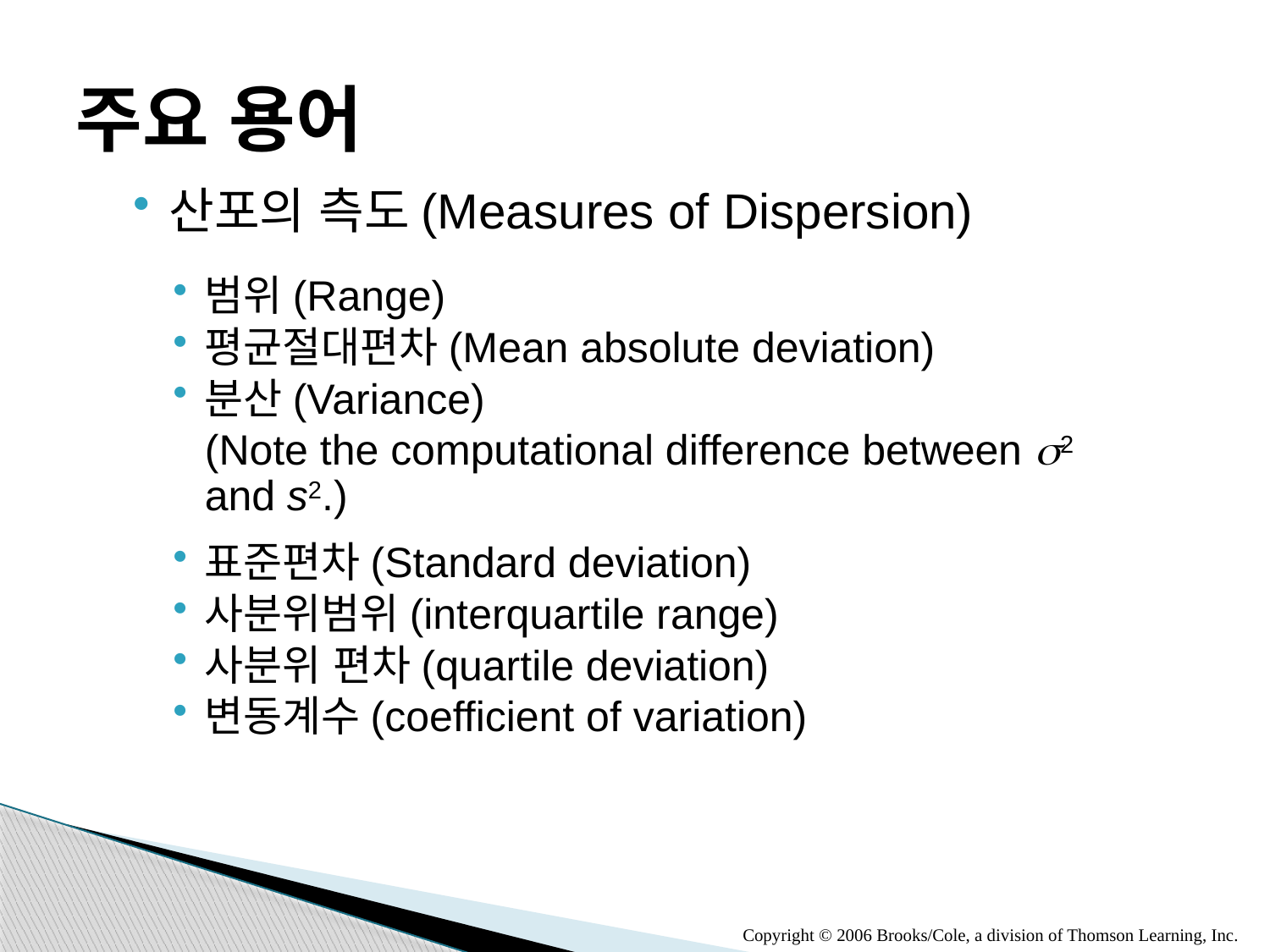

# 주요 용어
산포의 측도(Measures of Dispersion)

범위(Range)
평균절대편차(Mean absolute deviation)
분산(Variance)
	(Note the computational difference between σ2 and s2.)

표준편차(Standard deviation)
사분위범위(interquartile range)
사분위 편차(quartile deviation)
변동계수(coefficient of variation))